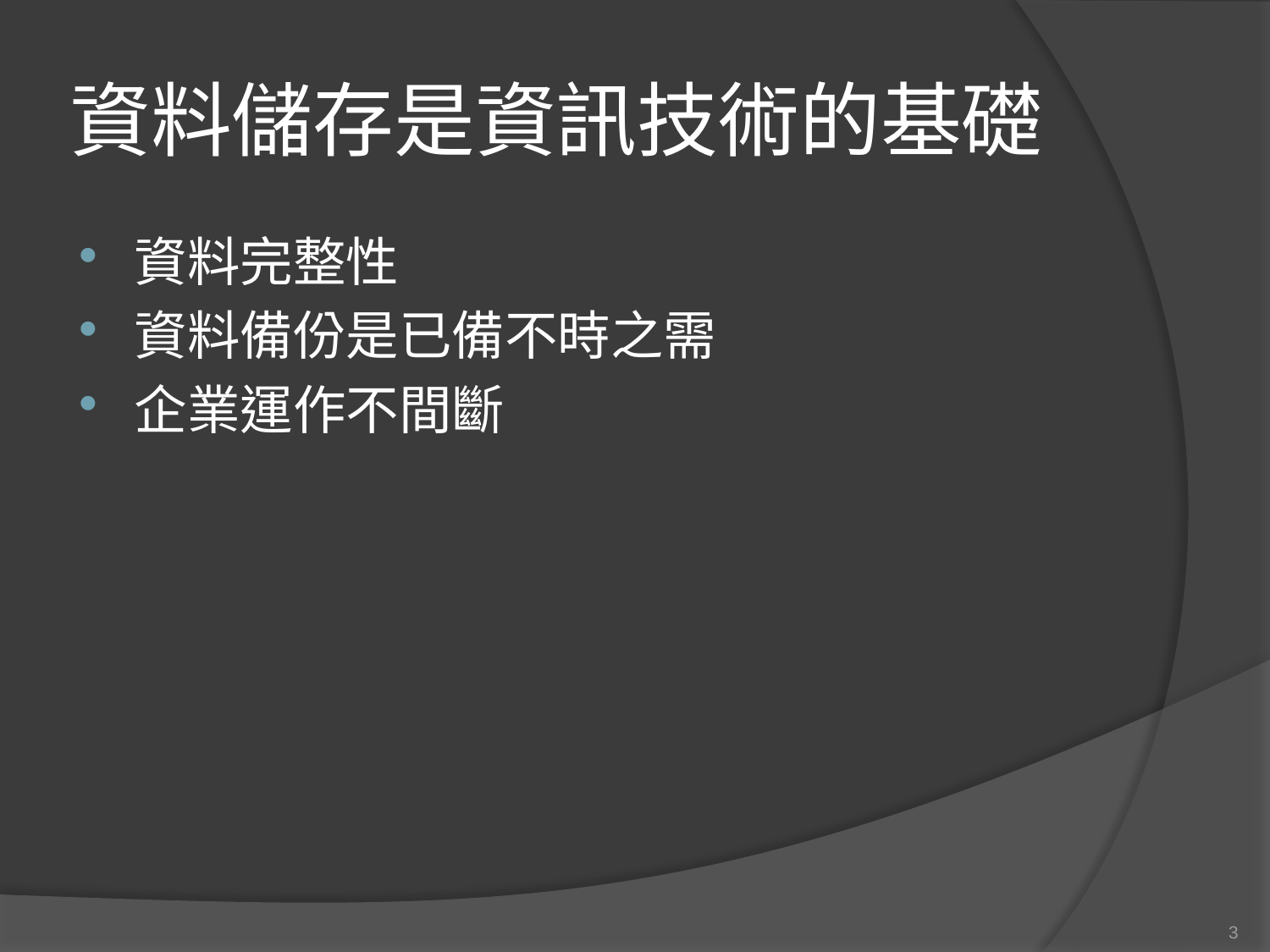

# 資料儲存是資訊技術的基礎
資料完整性
資料備份是已備不時之需
企業運作不間斷
3